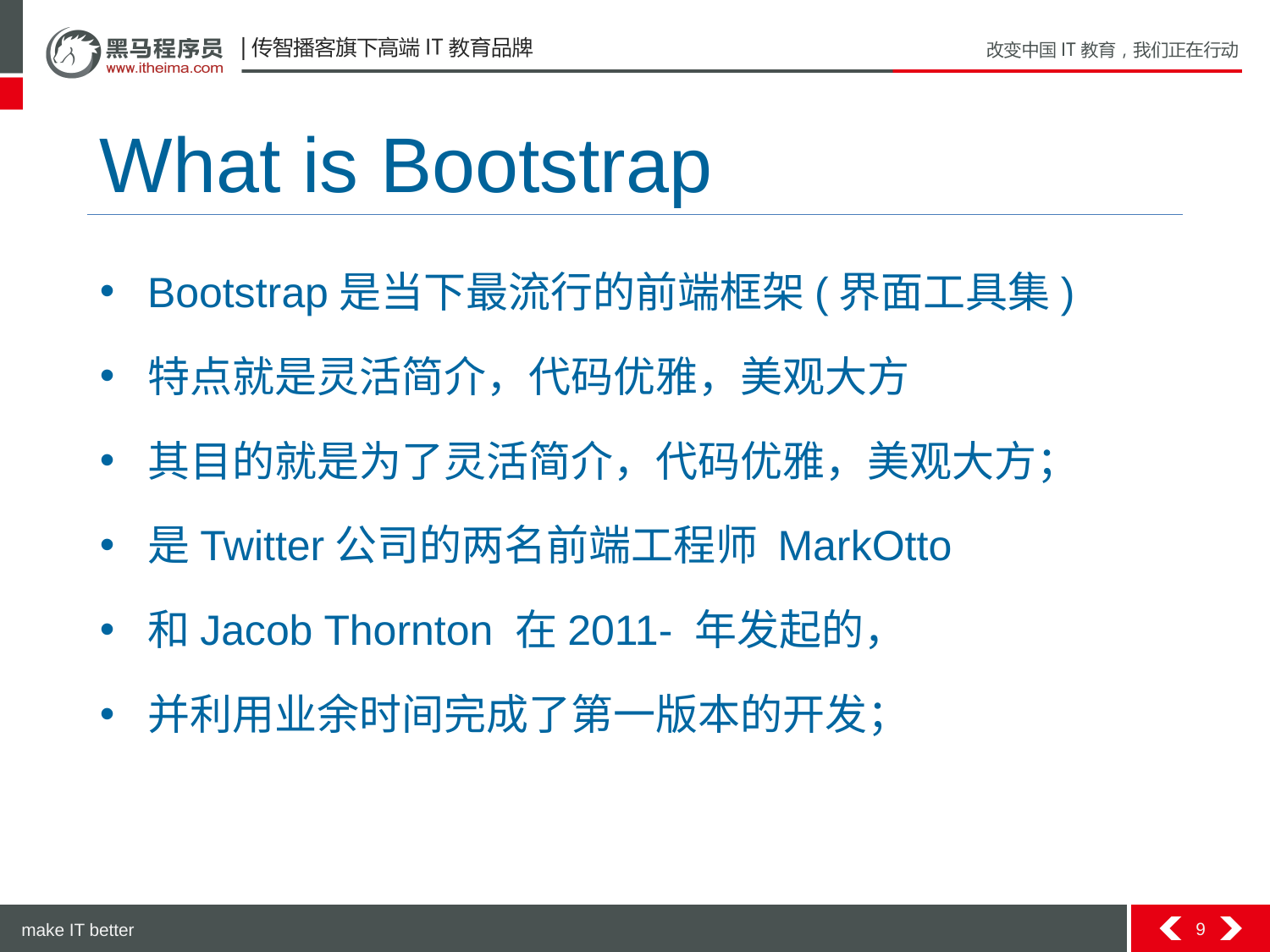

# What is Bootstrap
Bootstrap是当下最流行的前端框架(界面工具集)
特点就是灵活简介，代码优雅，美观大方
其目的就是为了灵活简介，代码优雅，美观大方；
是Twitter公司的两名前端工程师 MarkOtto
和Jacob Thornton 在2011- 年发起的，
并利用业余时间完成了第一版本的开发；
9

make IT better